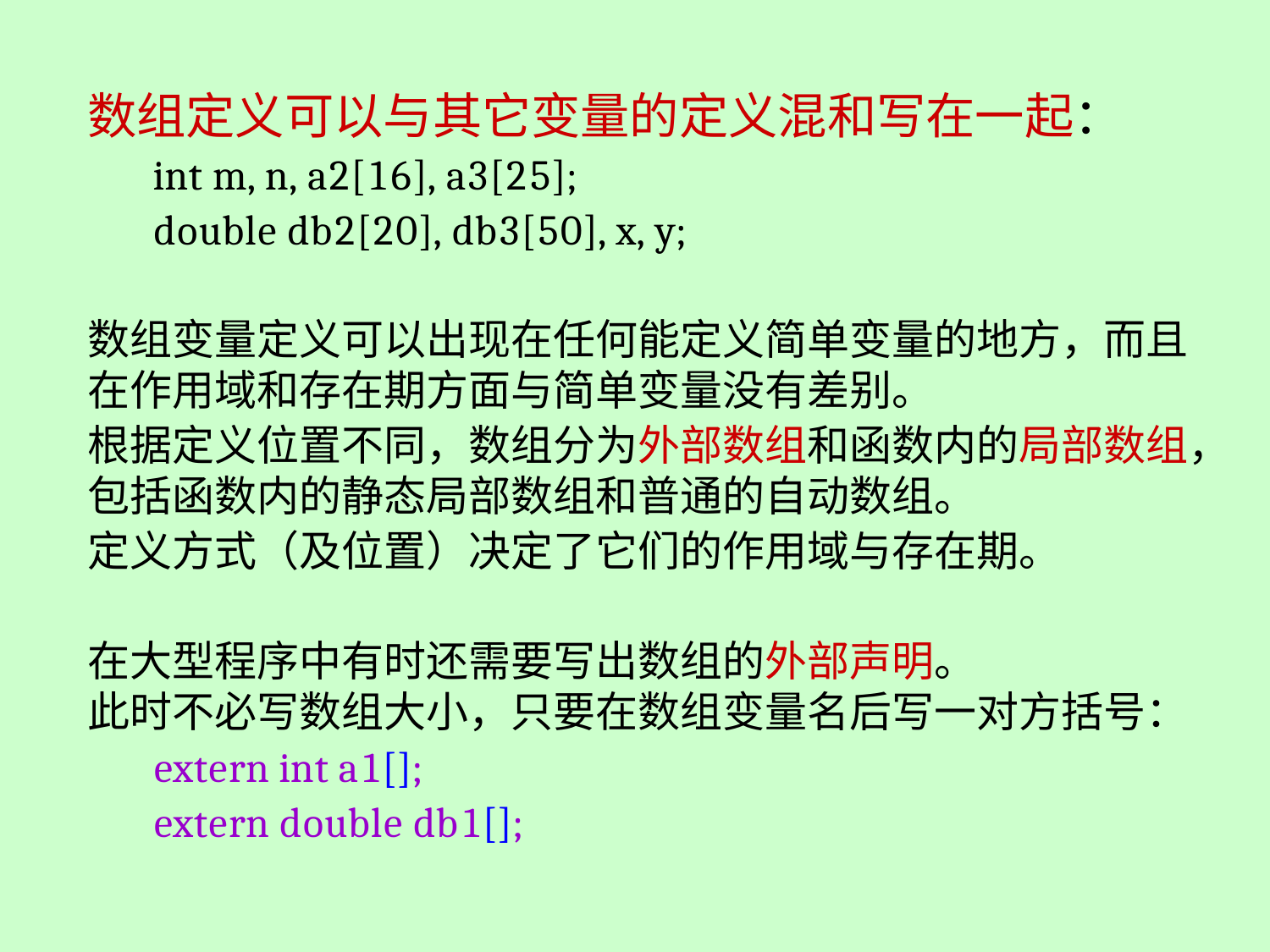

数组定义可以与其它变量的定义混和写在一起：
int m, n, a2[16], a3[25];
double db2[20], db3[50], x, y;

数组变量定义可以出现在任何能定义简单变量的地方，而且在作用域和存在期方面与简单变量没有差别。
根据定义位置不同，数组分为外部数组和函数内的局部数组，包括函数内的静态局部数组和普通的自动数组。
定义方式（及位置）决定了它们的作用域与存在期。

在大型程序中有时还需要写出数组的外部声明。
此时不必写数组大小，只要在数组变量名后写一对方括号：
extern int a1[];
extern double db1[];
9